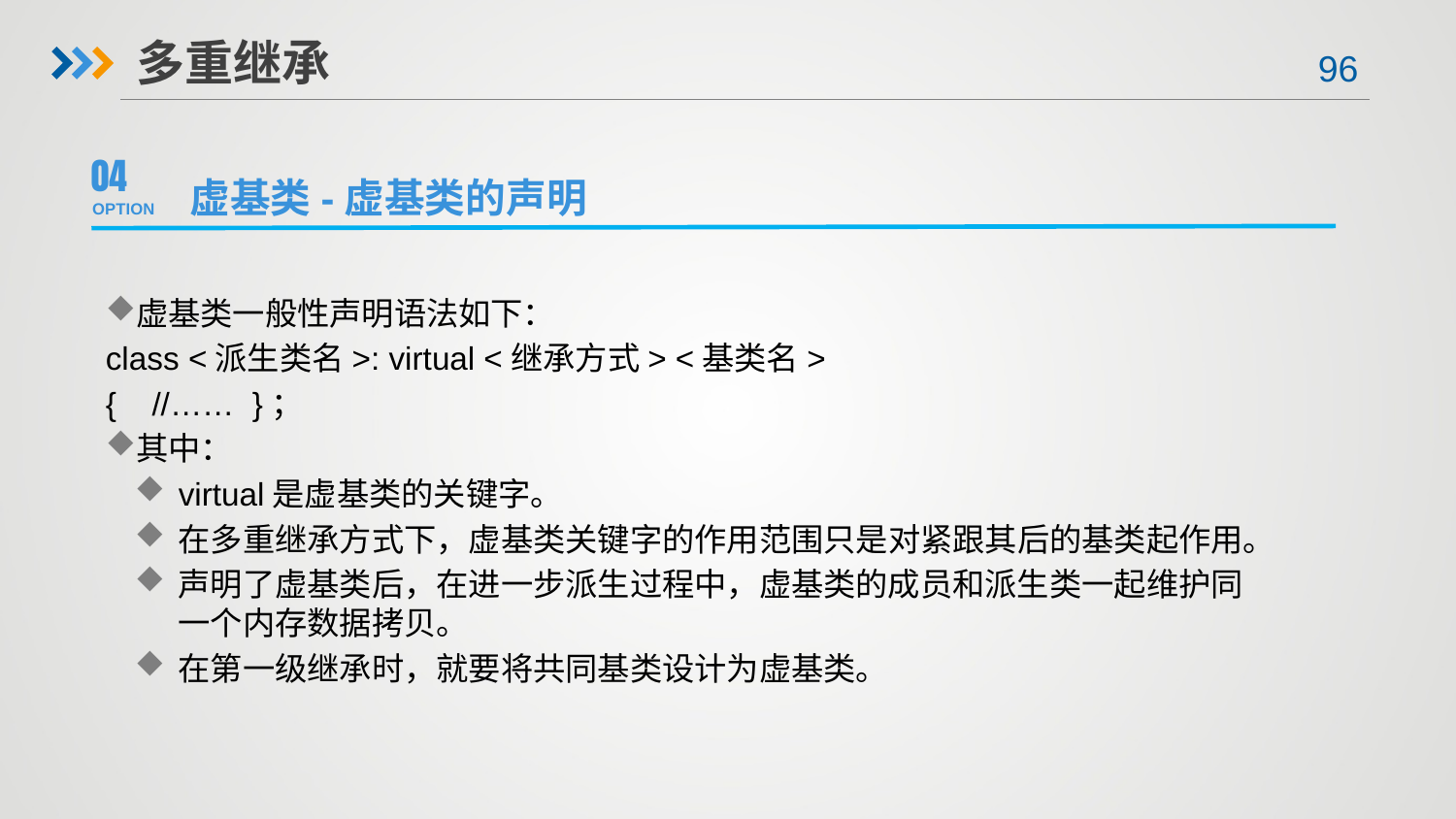

多重继承
虚基类-虚基类的声明
04
OPTION
虚基类一般性声明语法如下：
class <派生类名>: virtual <继承方式> <基类名>
{    //……  }；
其中：
virtual是虚基类的关键字。
在多重继承方式下，虚基类关键字的作用范围只是对紧跟其后的基类起作用。
声明了虚基类后，在进一步派生过程中，虚基类的成员和派生类一起维护同一个内存数据拷贝。
在第一级继承时，就要将共同基类设计为虚基类。